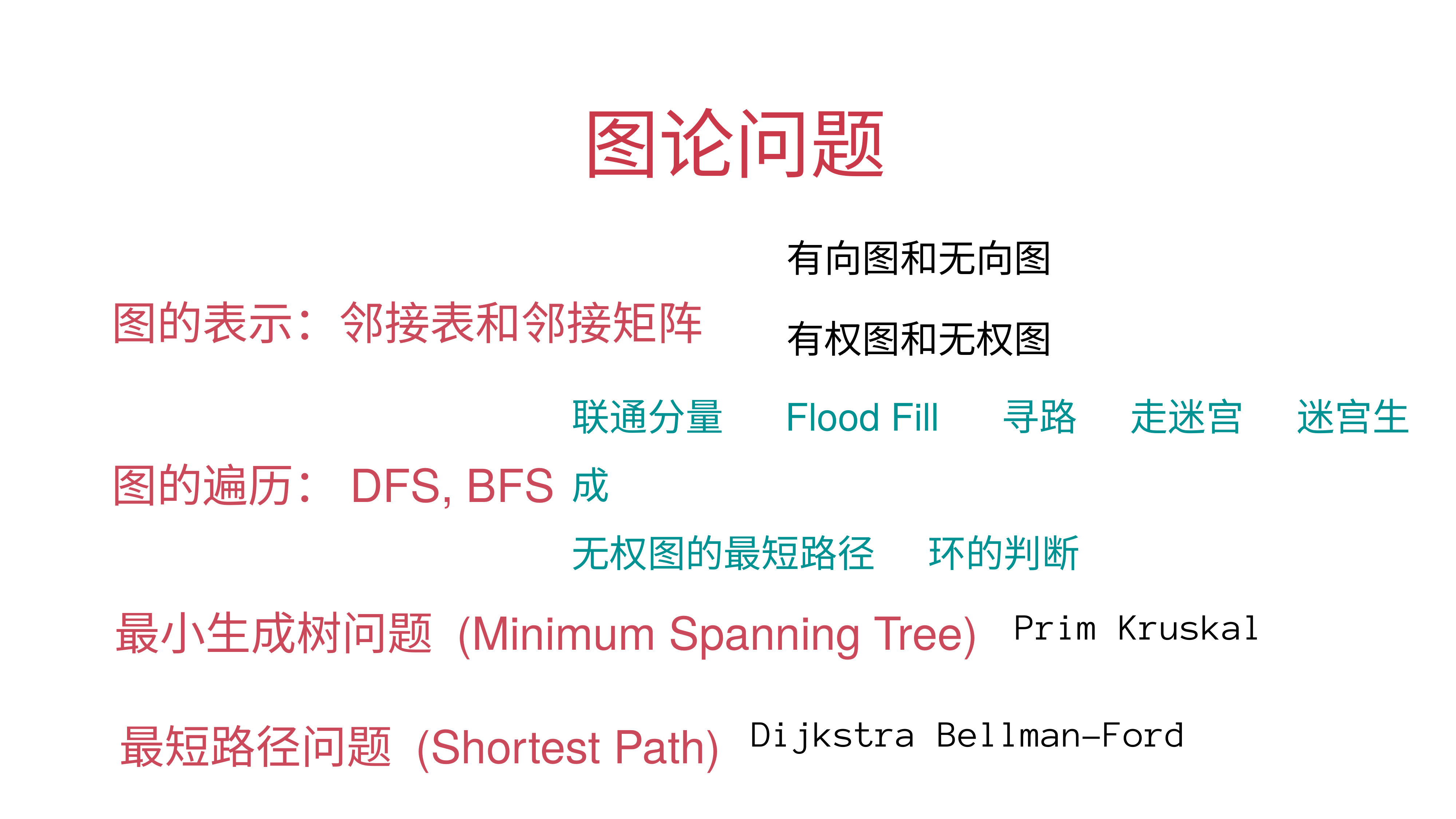

# 图论问题
有向图和无向图
图的表示：邻接表和邻接矩阵
有权图和无权图
联通分量     Flood Fill     寻路     走迷宫     迷宫生成
无权图的最短路径     环的判断
图的遍历：DFS, BFS
最小生成树问题 (Minimum Spanning Tree)
Prim Kruskal
最短路径问题 (Shortest Path)
Dijkstra Bellman-Ford